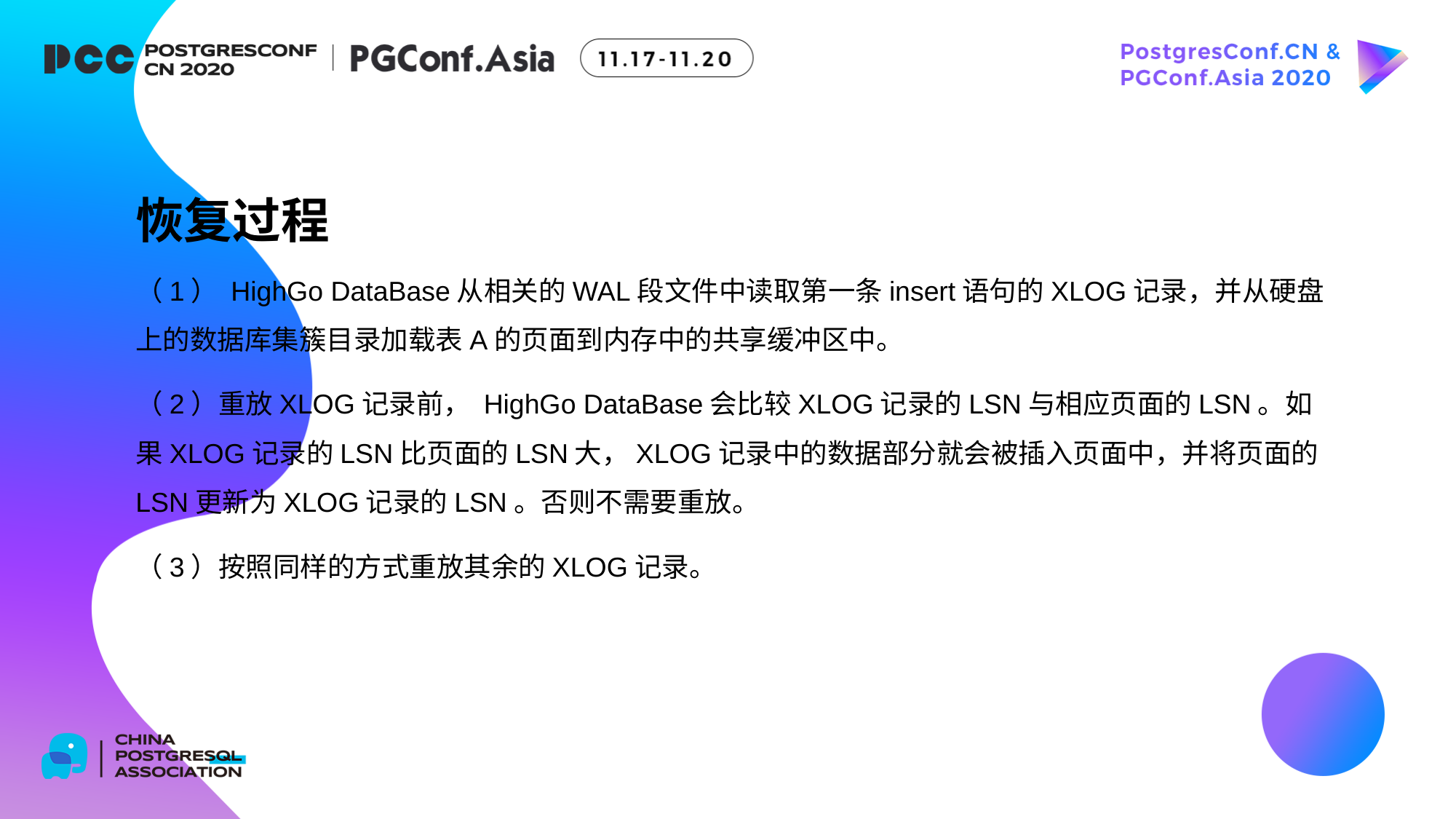

恢复过程
（1） HighGo DataBase从相关的WAL段文件中读取第一条insert语句的XLOG记录，并从硬盘上的数据库集簇目录加载表A的页面到内存中的共享缓冲区中。
（2）重放XLOG记录前， HighGo DataBase会比较XLOG记录的LSN与相应页面的LSN。如果XLOG记录的LSN比页面的LSN大，XLOG记录中的数据部分就会被插入页面中，并将页面的LSN更新为XLOG记录的LSN。否则不需要重放。
（3）按照同样的方式重放其余的XLOG记录。